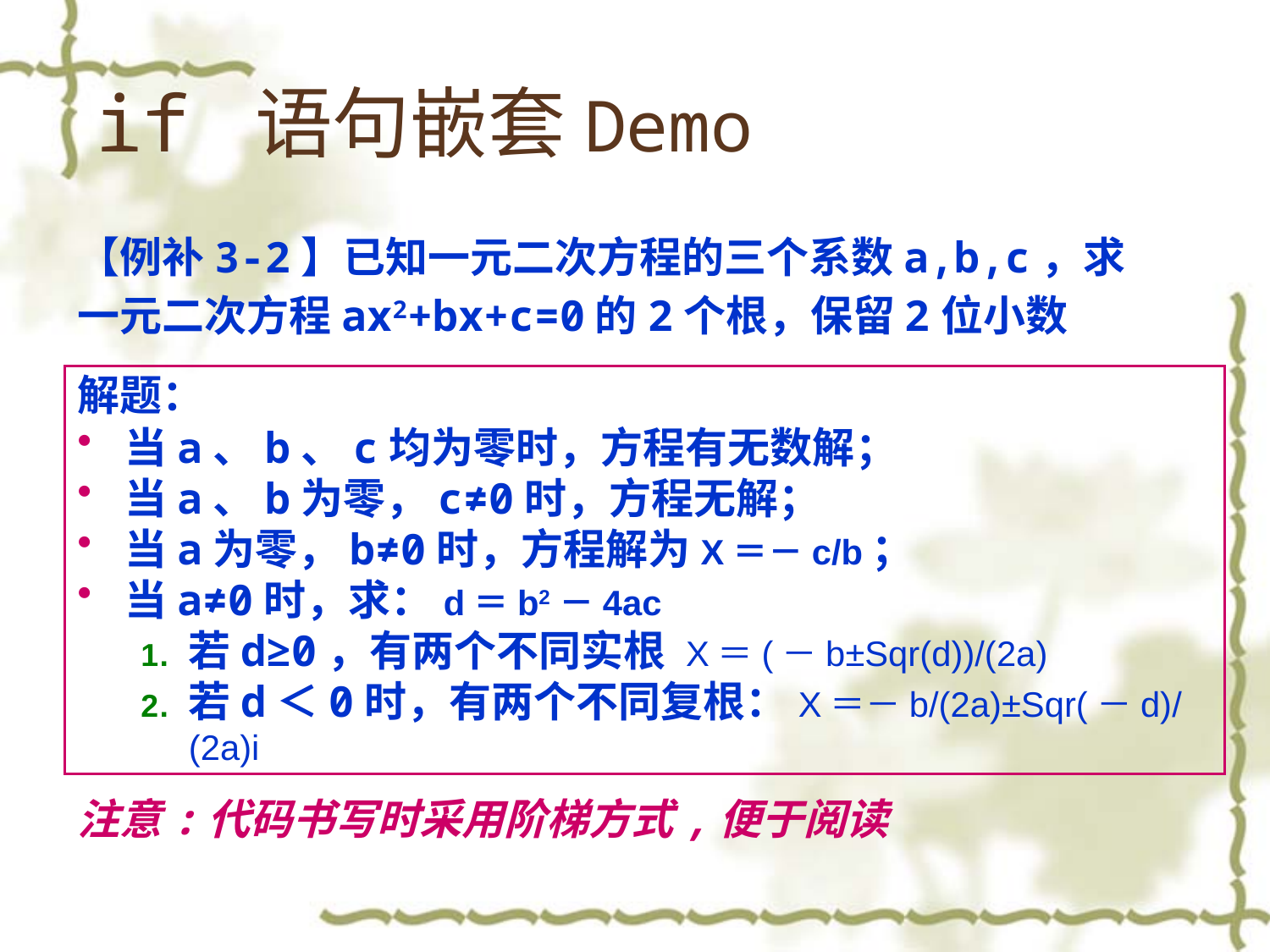

# if 语句嵌套Demo
【例补3-2】已知一元二次方程的三个系数a,b,c，求一元二次方程ax2+bx+c=0的2个根，保留2位小数
解题：
当a、b、c均为零时，方程有无数解；
当a、b为零，c≠0时，方程无解；
当a为零，b≠0时，方程解为X＝－c/b；
当a≠0时，求：d＝b2－4ac
若d≥0，有两个不同实根 X＝(－b±Sqr(d))/(2a)
若d＜0时，有两个不同复根：X＝－b/(2a)±Sqr(－d)/(2a)i
注意:代码书写时采用阶梯方式,便于阅读